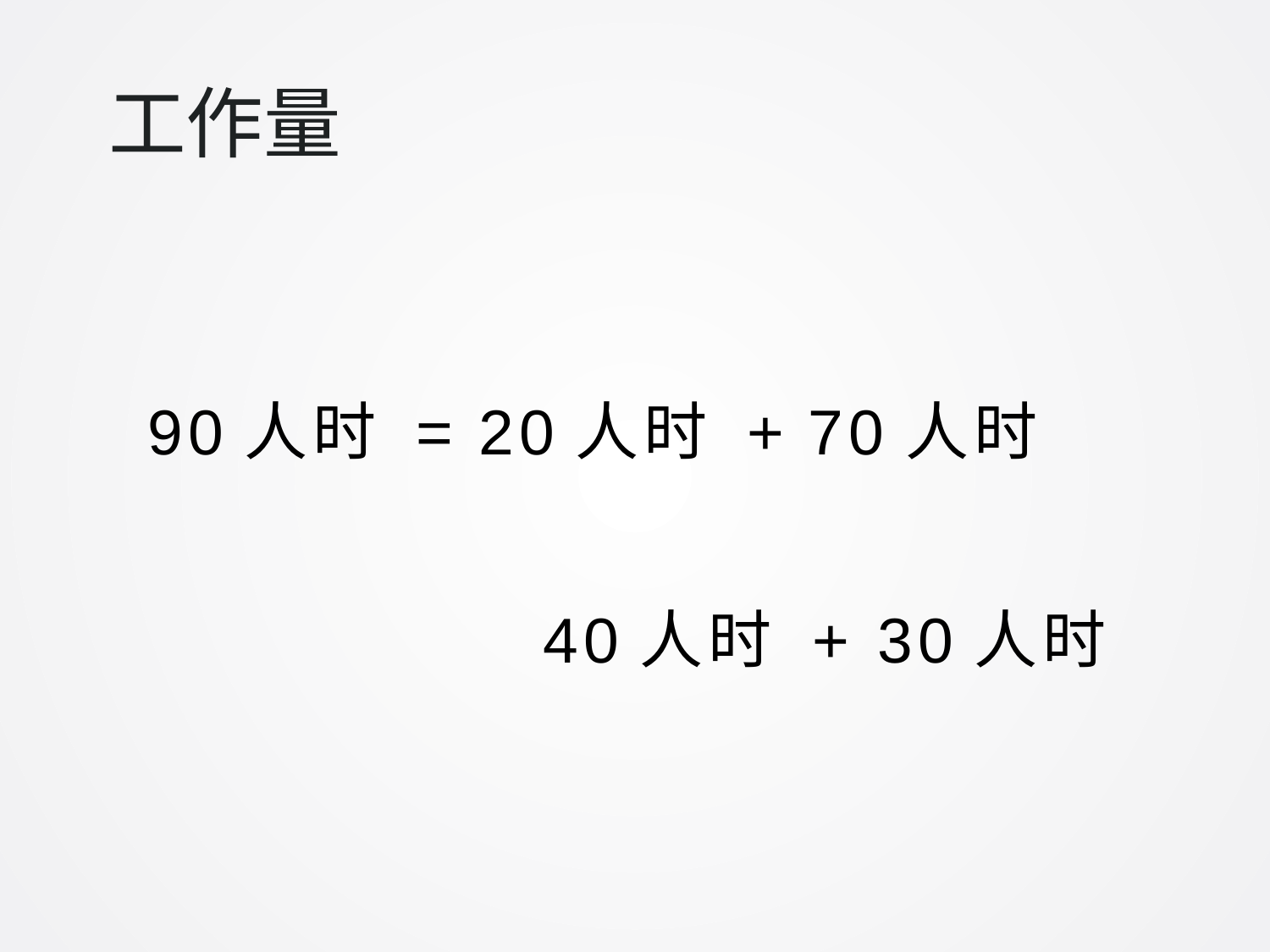

工作量
20人时 +
70人时
90人时 =
40人时 + 30人时